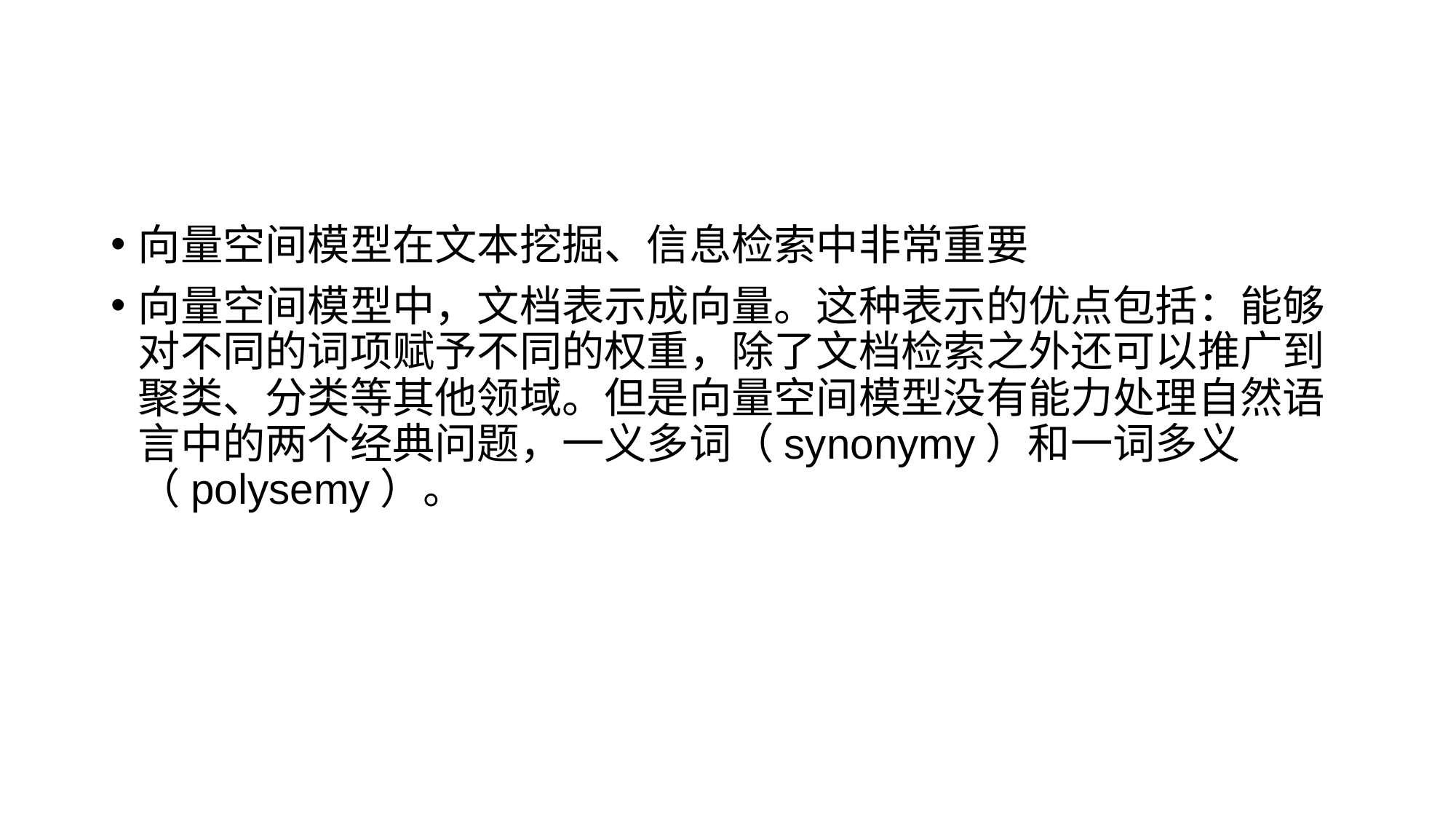

#
向量空间模型在文本挖掘、信息检索中非常重要
向量空间模型中，文档表示成向量。这种表示的优点包括：能够对不同的词项赋予不同的权重，除了文档检索之外还可以推广到聚类、分类等其他领域。但是向量空间模型没有能力处理自然语言中的两个经典问题，一义多词（synonymy）和一词多义（polysemy）。